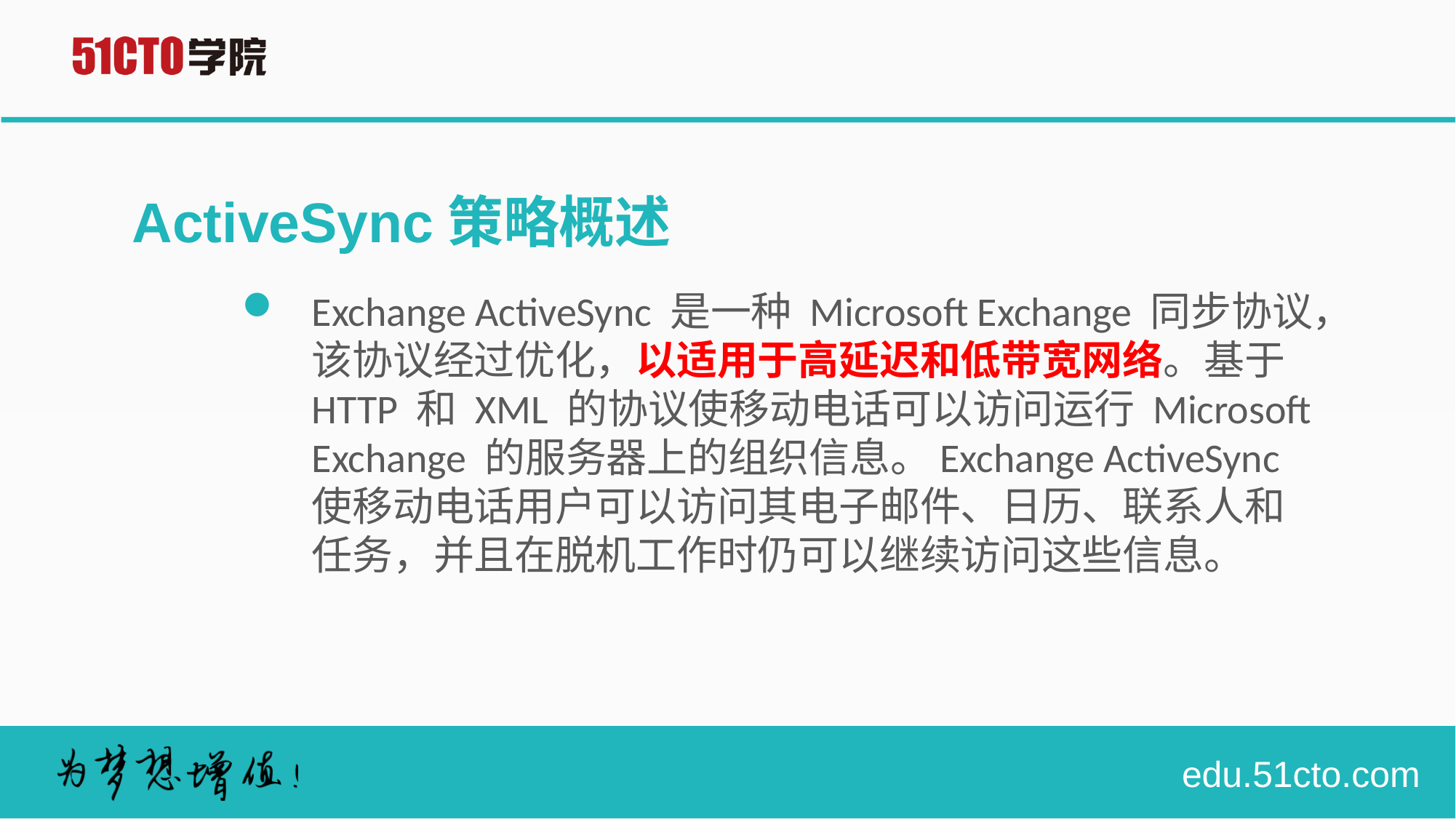

# ActiveSync策略概述
Exchange ActiveSync 是一种 Microsoft Exchange 同步协议，该协议经过优化，以适用于高延迟和低带宽网络。基于 HTTP 和 XML 的协议使移动电话可以访问运行 Microsoft Exchange 的服务器上的组织信息。Exchange ActiveSync 使移动电话用户可以访问其电子邮件、日历、联系人和任务，并且在脱机工作时仍可以继续访问这些信息。